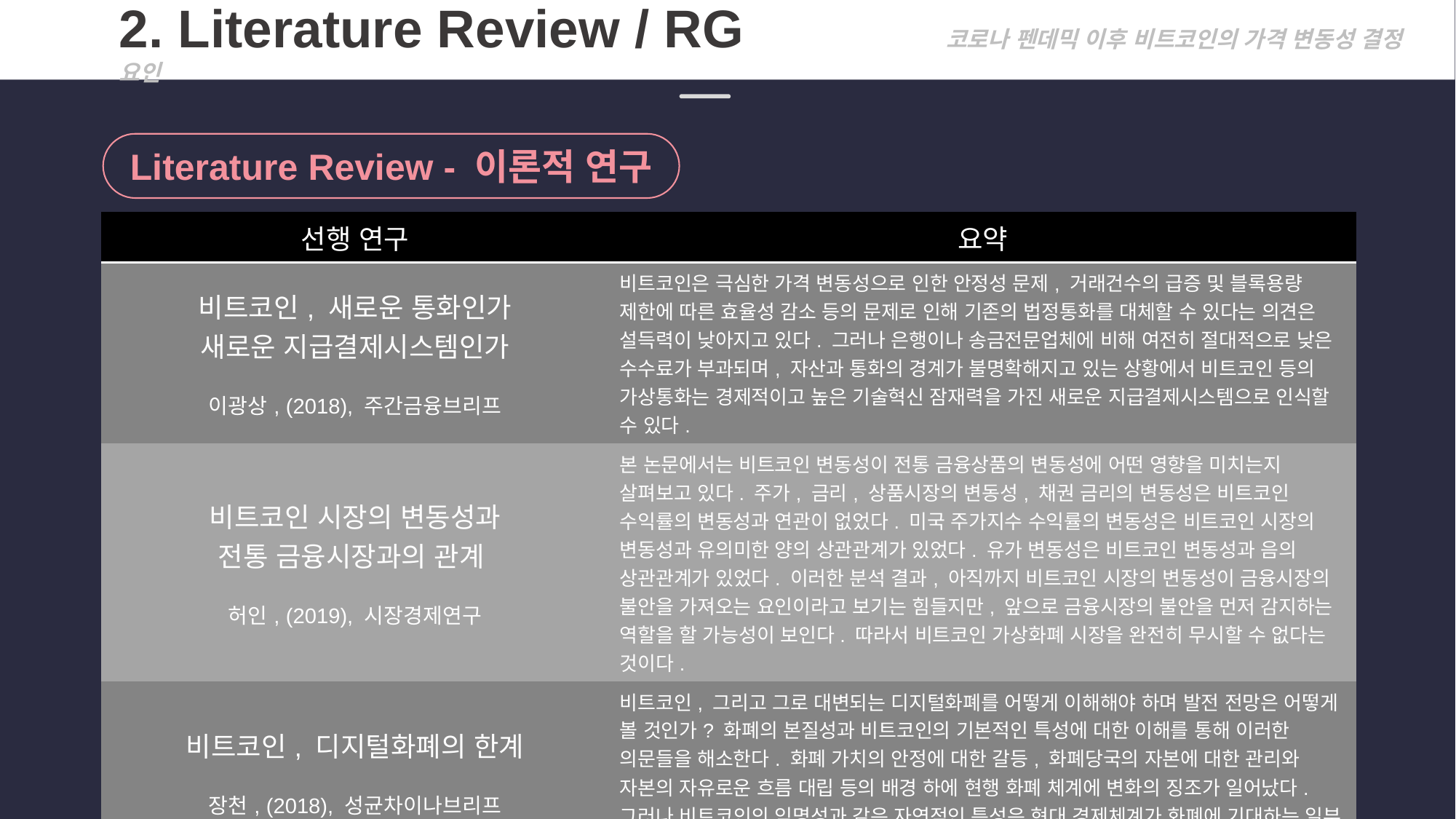

2. Literature Review / RG 		         코로나 펜데믹 이후 비트코인의 가격 변동성 결정 요인

Literature Review - 이론적 연구
| 선행 연구 | 요약 |
| --- | --- |
| 비트코인, 새로운 통화인가 새로운 지급결제시스템인가 이광상, (2018), 주간금융브리프 | 비트코인은 극심한 가격 변동성으로 인한 안정성 문제, 거래건수의 급증 및 블록용량 제한에 따른 효율성 감소 등의 문제로 인해 기존의 법정통화를 대체할 수 있다는 의견은 설득력이 낮아지고 있다. 그러나 은행이나 송금전문업체에 비해 여전히 절대적으로 낮은 수수료가 부과되며, 자산과 통화의 경계가 불명확해지고 있는 상황에서 비트코인 등의 가상통화는 경제적이고 높은 기술혁신 잠재력을 가진 새로운 지급결제시스템으로 인식할 수 있다. |
| 비트코인 시장의 변동성과 전통 금융시장과의 관계 허인, (2019), 시장경제연구 | 본 논문에서는 비트코인 변동성이 전통 금융상품의 변동성에 어떤 영향을 미치는지 살펴보고 있다. 주가, 금리, 상품시장의 변동성, 채권 금리의 변동성은 비트코인 수익률의 변동성과 연관이 없었다. 미국 주가지수 수익률의 변동성은 비트코인 시장의 변동성과 유의미한 양의 상관관계가 있었다. 유가 변동성은 비트코인 변동성과 음의 상관관계가 있었다. 이러한 분석 결과, 아직까지 비트코인 시장의 변동성이 금융시장의 불안을 가져오는 요인이라고 보기는 힘들지만, 앞으로 금융시장의 불안을 먼저 감지하는 역할을 할 가능성이 보인다. 따라서 비트코인 가상화폐 시장을 완전히 무시할 수 없다는 것이다. |
| 비트코인, 디지털화폐의 한계 장천, (2018), 성균차이나브리프 | 비트코인, 그리고 그로 대변되는 디지털화폐를 어떻게 이해해야 하며 발전 전망은 어떻게 볼 것인가? 화폐의 본질성과 비트코인의 기본적인 특성에 대한 이해를 통해 이러한 의문들을 해소한다. 화폐 가치의 안정에 대한 갈등, 화폐당국의 자본에 대한 관리와 자본의 자유로운 흐름 대립 등의 배경 하에 현행 화폐 체계에 변화의 징조가 일어났다. 그러나 비트코인의 익명성과 같은 자연적인 특성은 현대 경제체계가 화폐에 기대하는 일부 요구사항을 충족시킬 수 없다. |